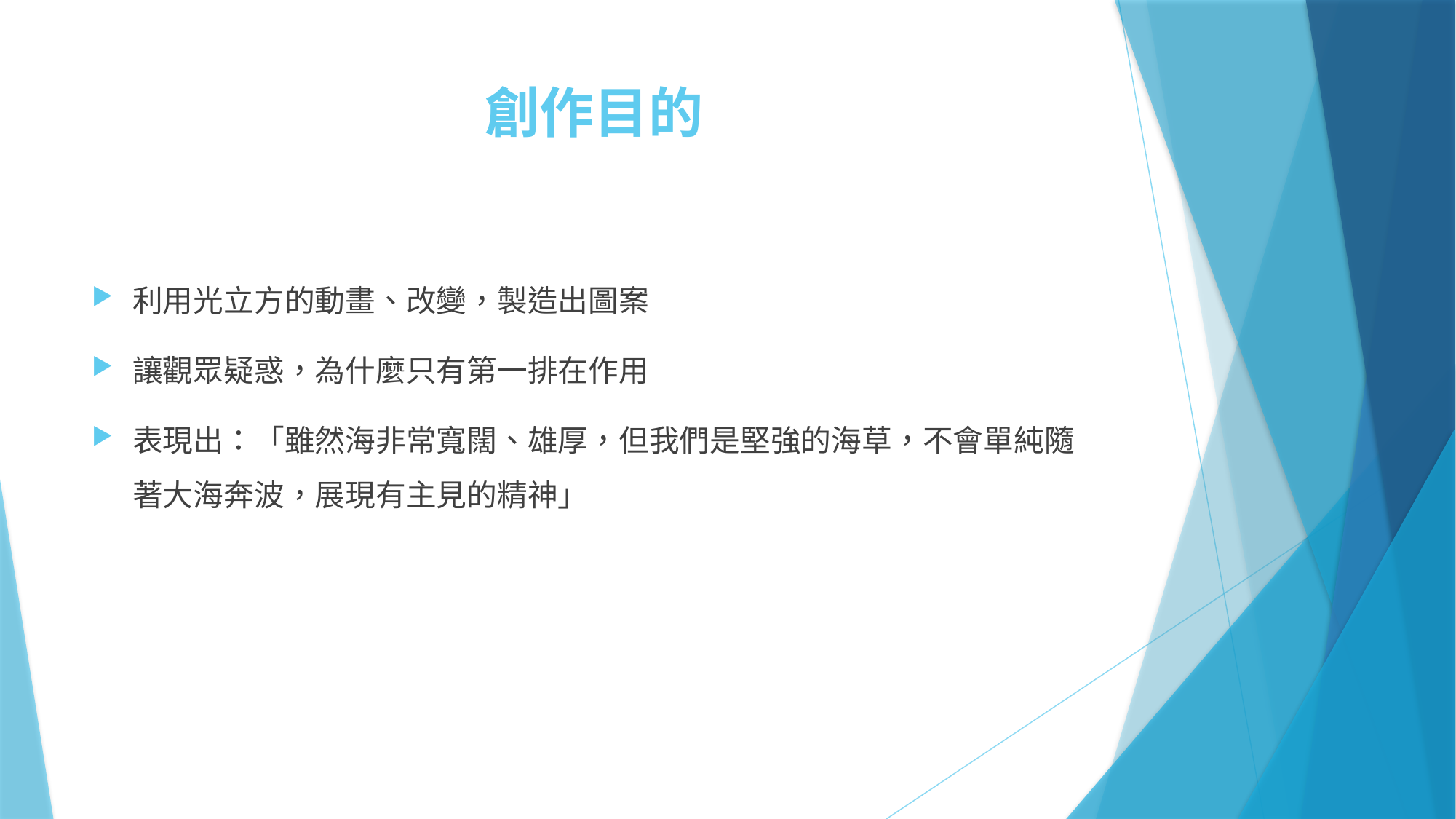

# 創作目的
利用光立方的動畫、改變，製造出圖案
讓觀眾疑惑，為什麼只有第一排在作用
表現出：「雖然海非常寬闊、雄厚，但我們是堅強的海草，不會單純隨著大海奔波，展現有主見的精神」